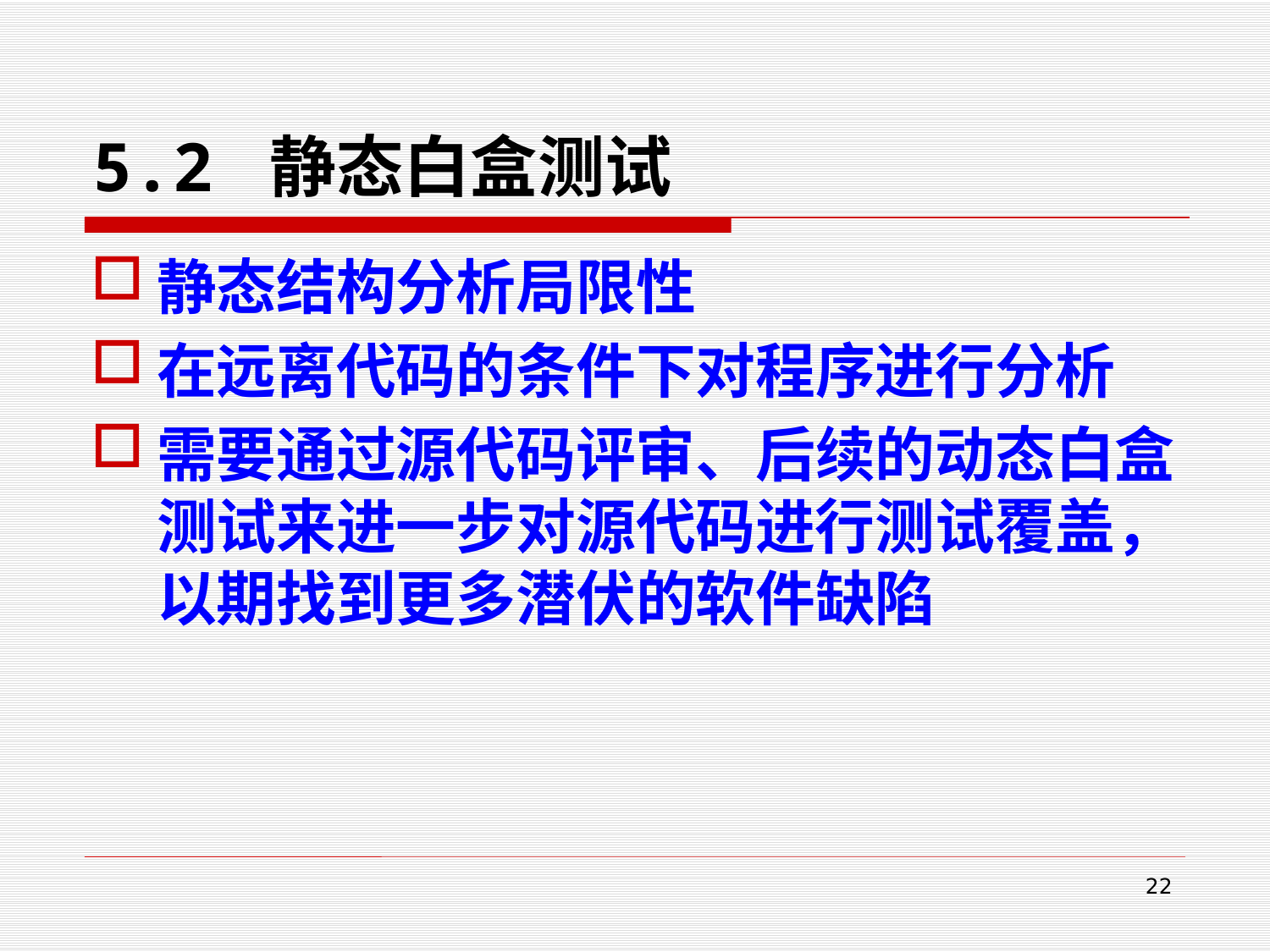

# 5.2 静态白盒测试
静态结构分析局限性
在远离代码的条件下对程序进行分析
需要通过源代码评审、后续的动态白盒测试来进一步对源代码进行测试覆盖，以期找到更多潜伏的软件缺陷
22